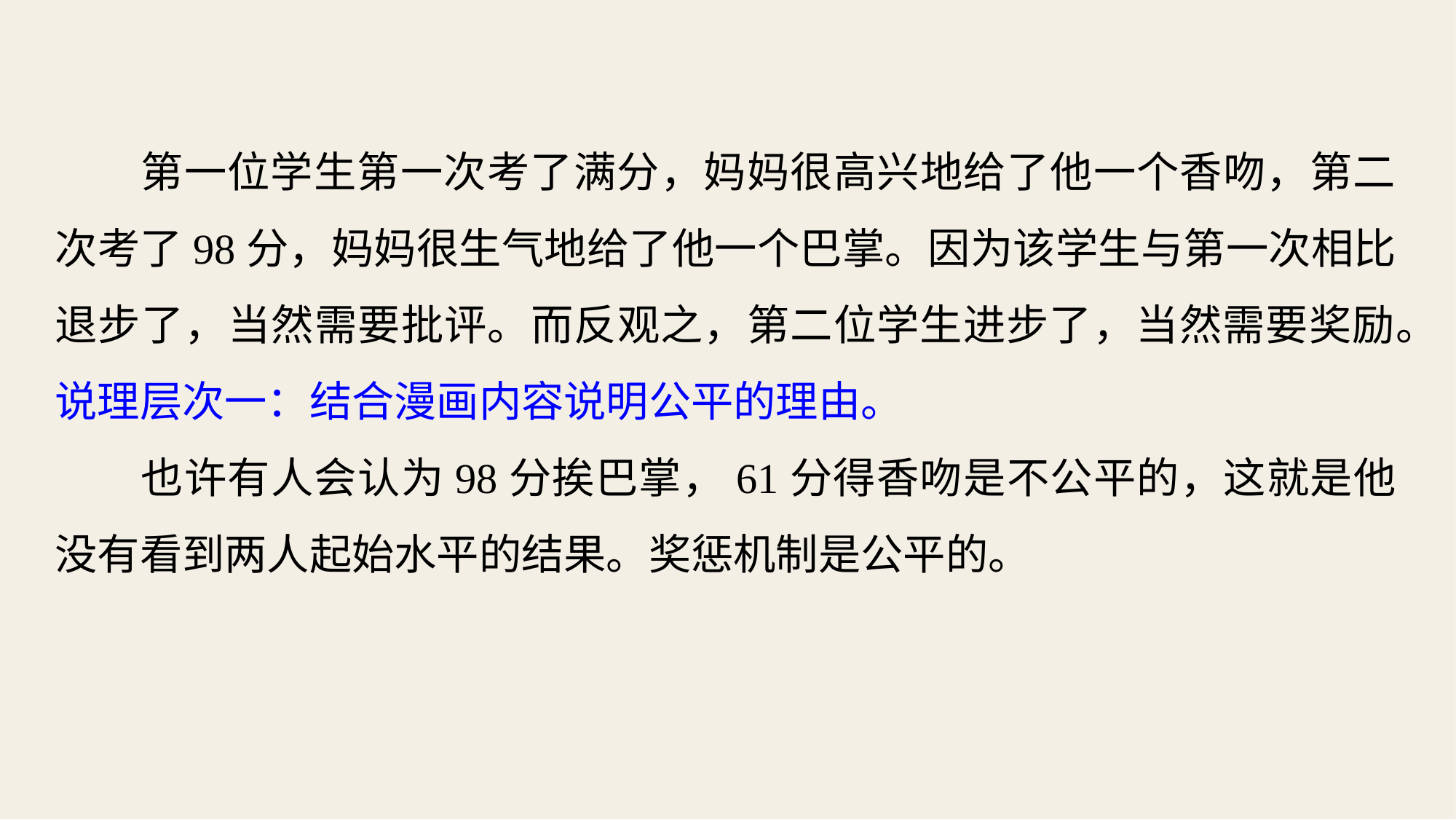

第一位学生第一次考了满分，妈妈很高兴地给了他一个香吻，第二次考了98分，妈妈很生气地给了他一个巴掌。因为该学生与第一次相比退步了，当然需要批评。而反观之，第二位学生进步了，当然需要奖励。说理层次一：结合漫画内容说明公平的理由。
也许有人会认为98分挨巴掌，61分得香吻是不公平的，这就是他没有看到两人起始水平的结果。奖惩机制是公平的。